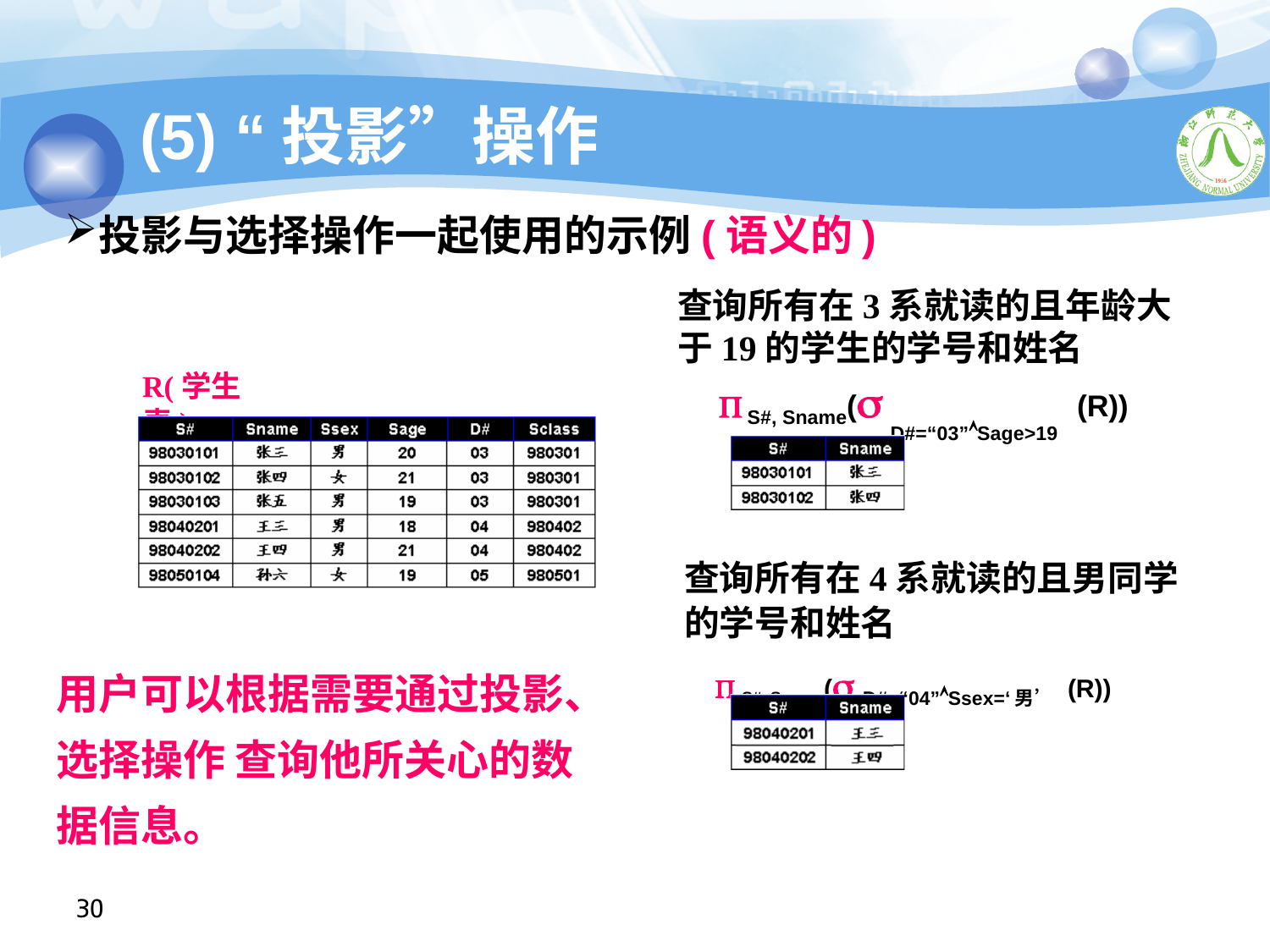

# (5) “投影”操作
投影与选择操作一起使用的示例(语义的)
查询所有在3系就读的且年龄大于19的学生的学号和姓名
R(学生表)
(σ
Π
(R))
D#=“03”∧Sage>19
S#, Sname

查询所有在4系就读的且男同学 的学号和姓名
Π S#, Sname(σ D#=“04”∧Ssex=‘男’  (R))

用户可以根据需要通过投影、选择操作 查询他所关心的数据信息。
30